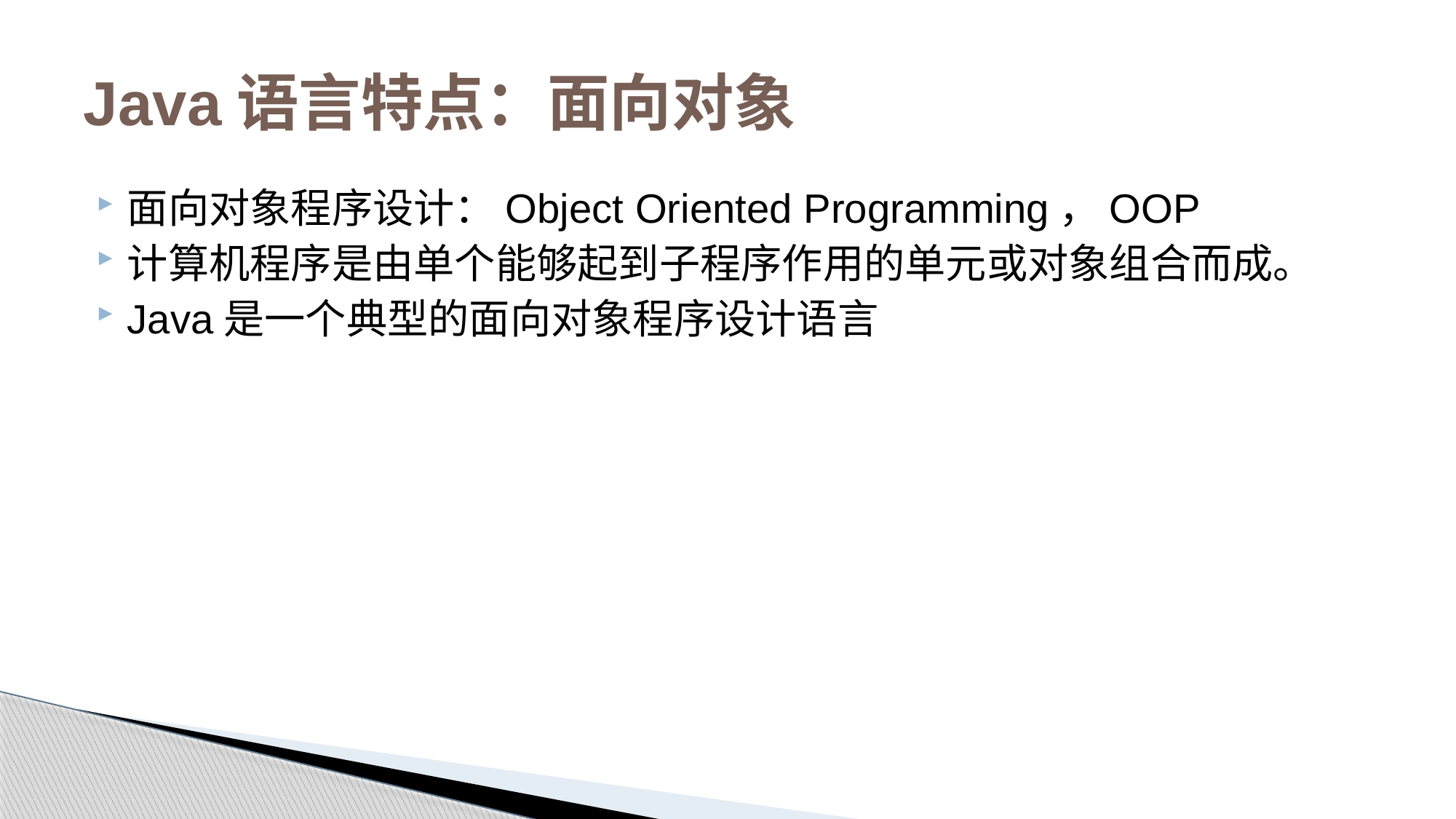

# Java语言特点：面向对象
面向对象程序设计：Object Oriented Programming，OOP
计算机程序是由单个能够起到子程序作用的单元或对象组合而成。
Java是一个典型的面向对象程序设计语言